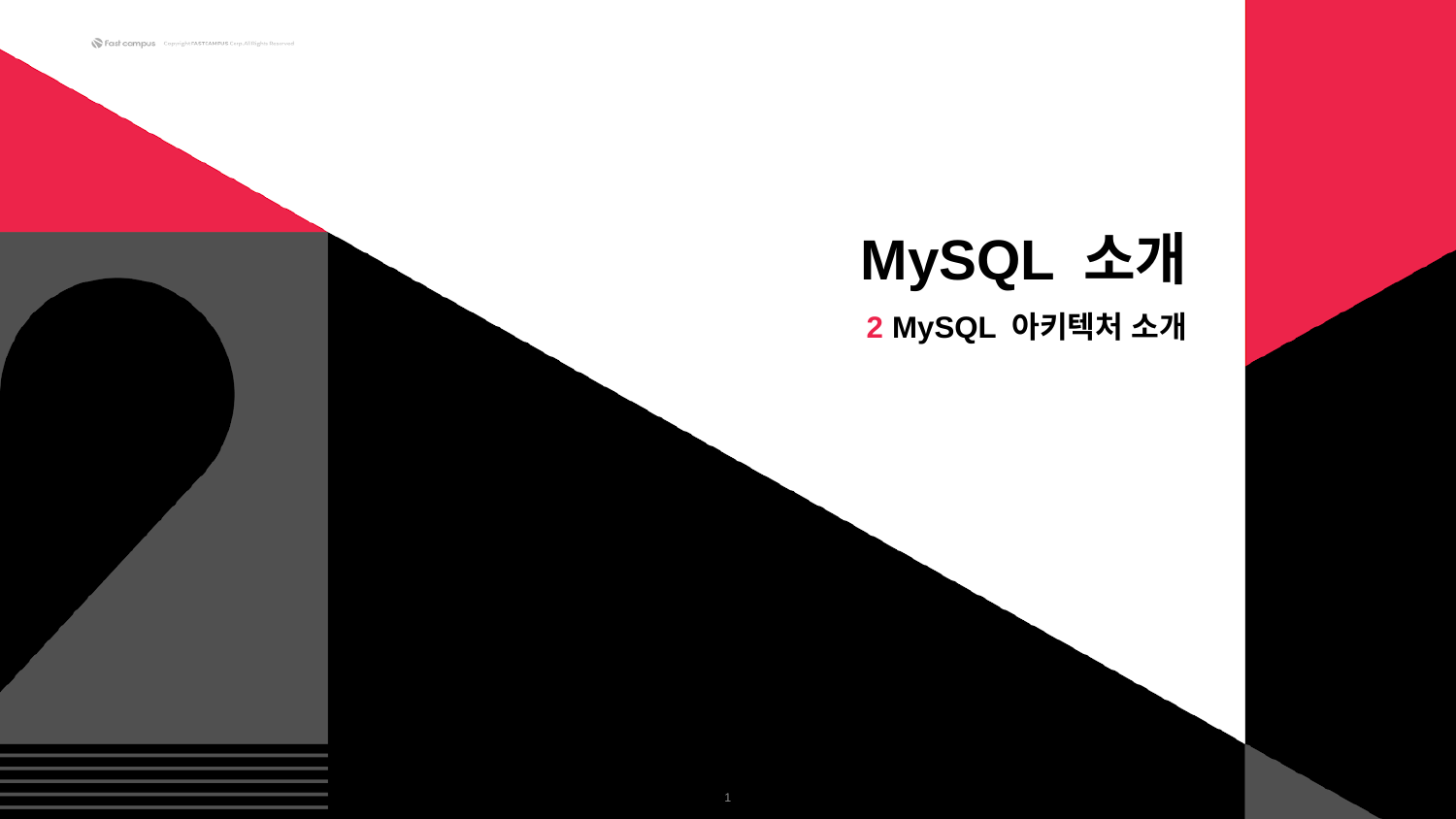

MySQL 소개

2 MySQL 아키텍처 소개
1